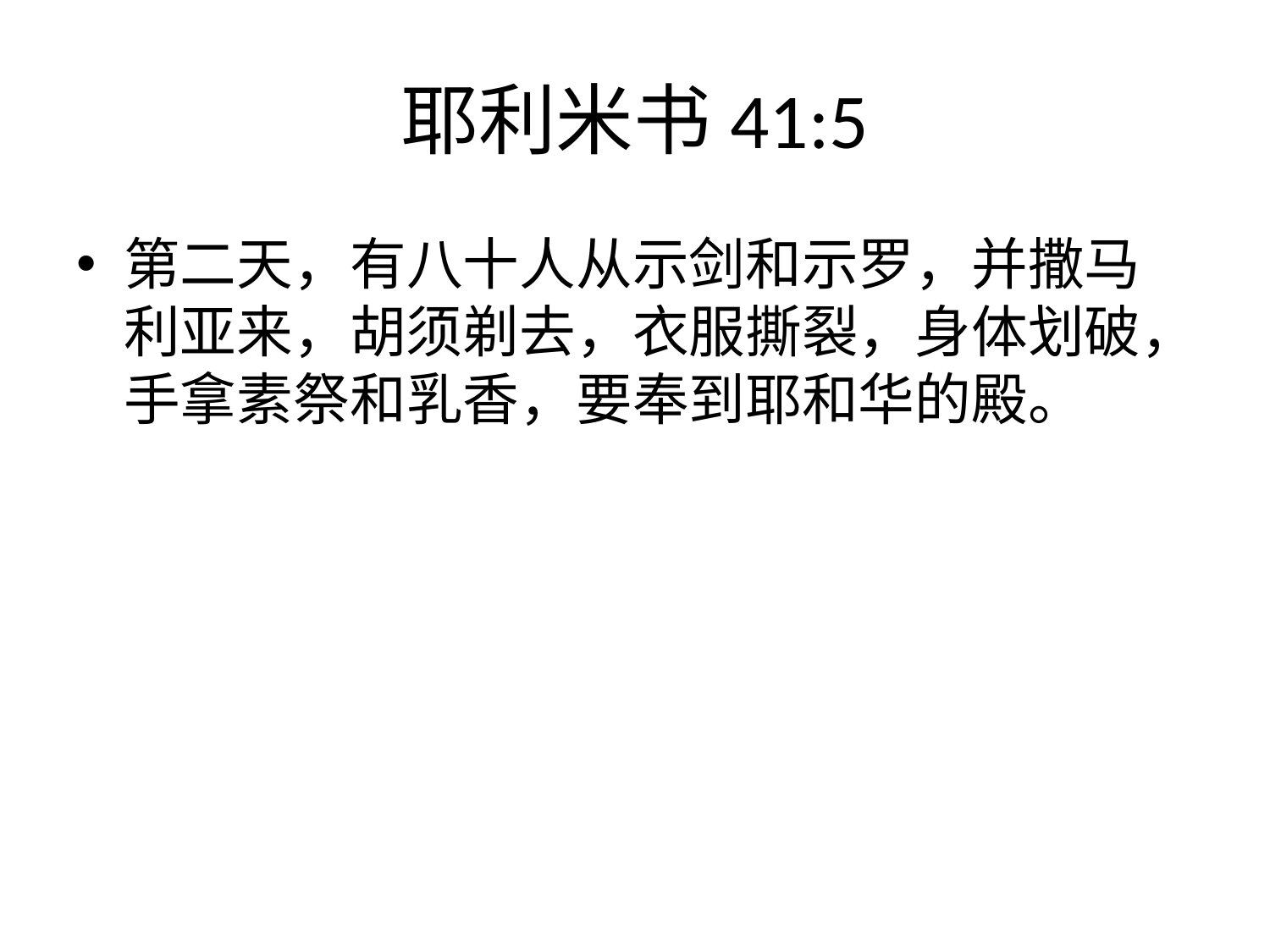

# 耶利米书41:5
第二天，有八十人从示剑和示罗，并撒马利亚来，胡须剃去，衣服撕裂，身体划破，手拿素祭和乳香，要奉到耶和华的殿。